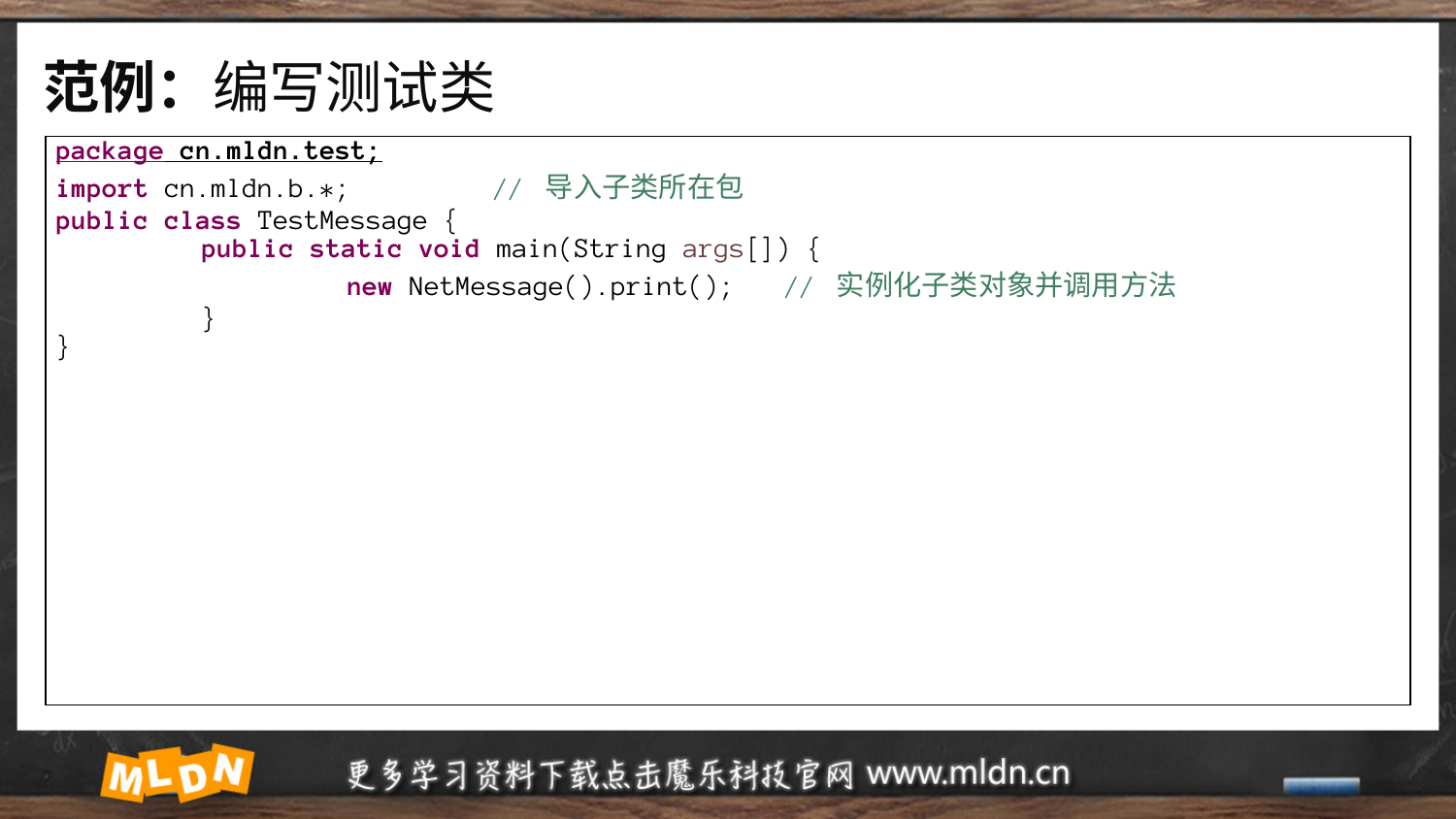

# 范例：编写测试类
| package cn.mldn.test; import cn.mldn.b.\*; // 导入子类所在包 public class TestMessage { public static void main(String args[]) { new NetMessage().print(); // 实例化子类对象并调用方法 } } |
| --- |